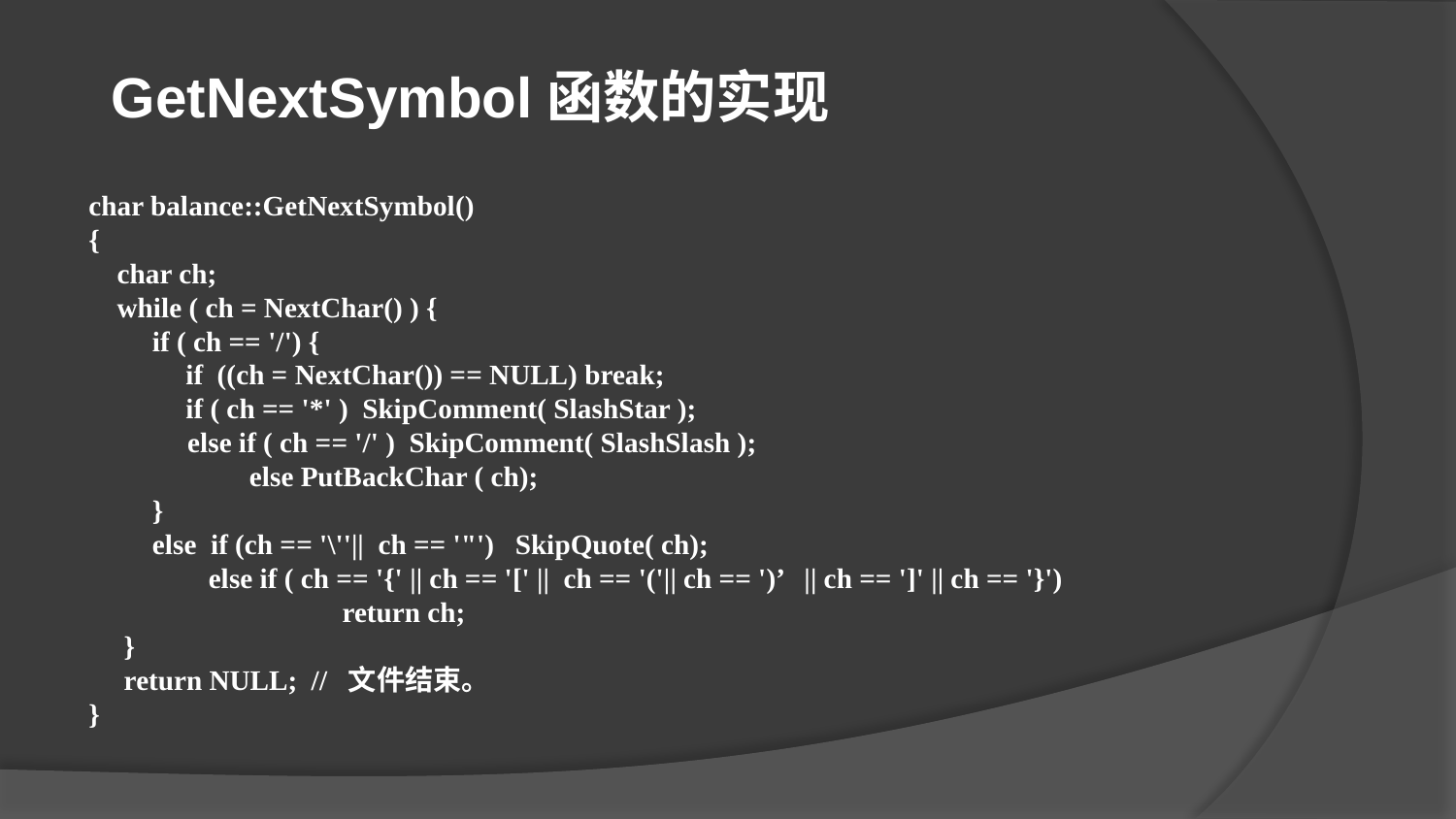

GetNextSymbol函数的实现
char balance::GetNextSymbol()
{
    char ch;
    while ( ch = NextChar() ) {
         if ( ch == '/') {
	if  ((ch = NextChar()) == NULL) break;
	if ( ch == '*' )  SkipComment( SlashStar );
              else if ( ch == '/' )  SkipComment( SlashSlash );
	         else PutBackChar ( ch);
         }
         else  if (ch == '\''||  ch == '"')   SkipQuote( ch);
                 else if ( ch == '{' || ch == '[' ||  ch == '('|| ch == ')’   || ch == ']' || ch == '}')
                                    return ch;
     }
     return NULL;  //  文件结束。
}